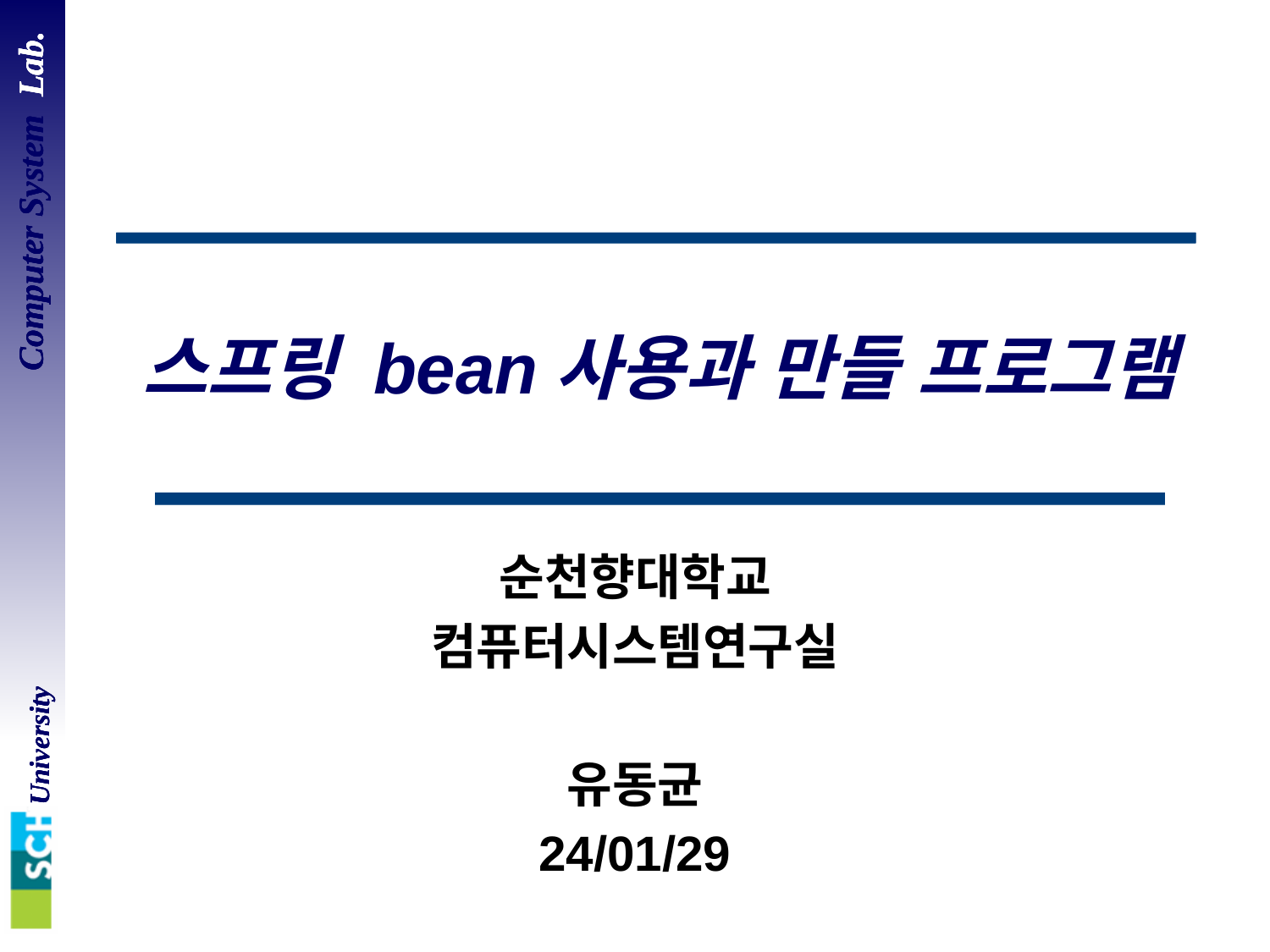

# 스프링 bean사용과 만들 프로그램
순천향대학교
컴퓨터시스템연구실

유동균
24/01/29